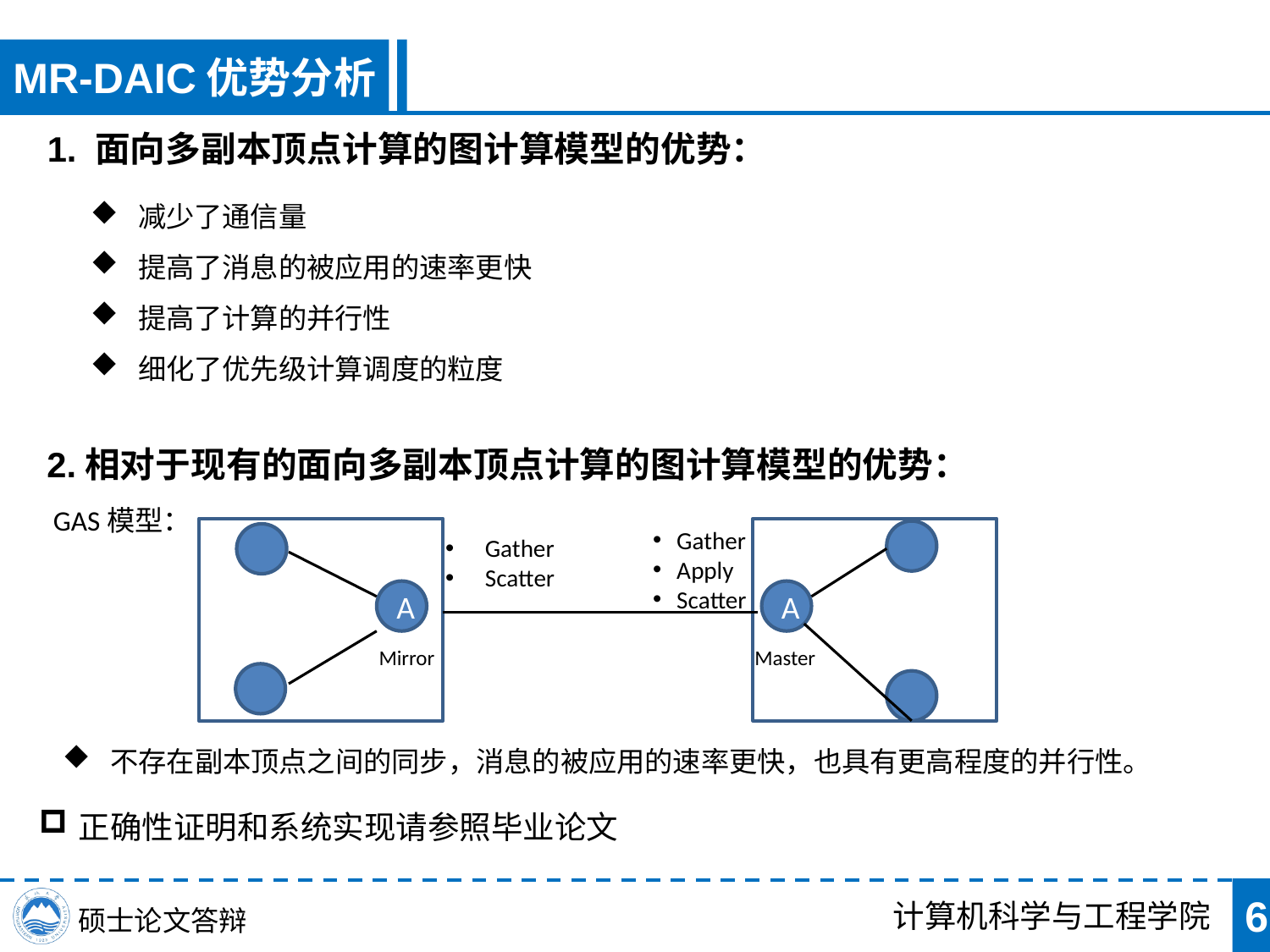

MR-DAIC优势分析

1. 面向多副本顶点计算的图计算模型的优势：
减少了通信量
提高了消息的被应用的速率更快
提高了计算的并行性
细化了优先级计算调度的粒度
2.相对于现有的面向多副本顶点计算的图计算模型的优势：
GAS模型：

Gather
Apply
Scatter

Gather
Scatter
A
A
Mirror
Master

不存在副本顶点之间的同步，消息的被应用的速率更快，也具有更高程度的并行性。
正确性证明和系统实现请参照毕业论文
6